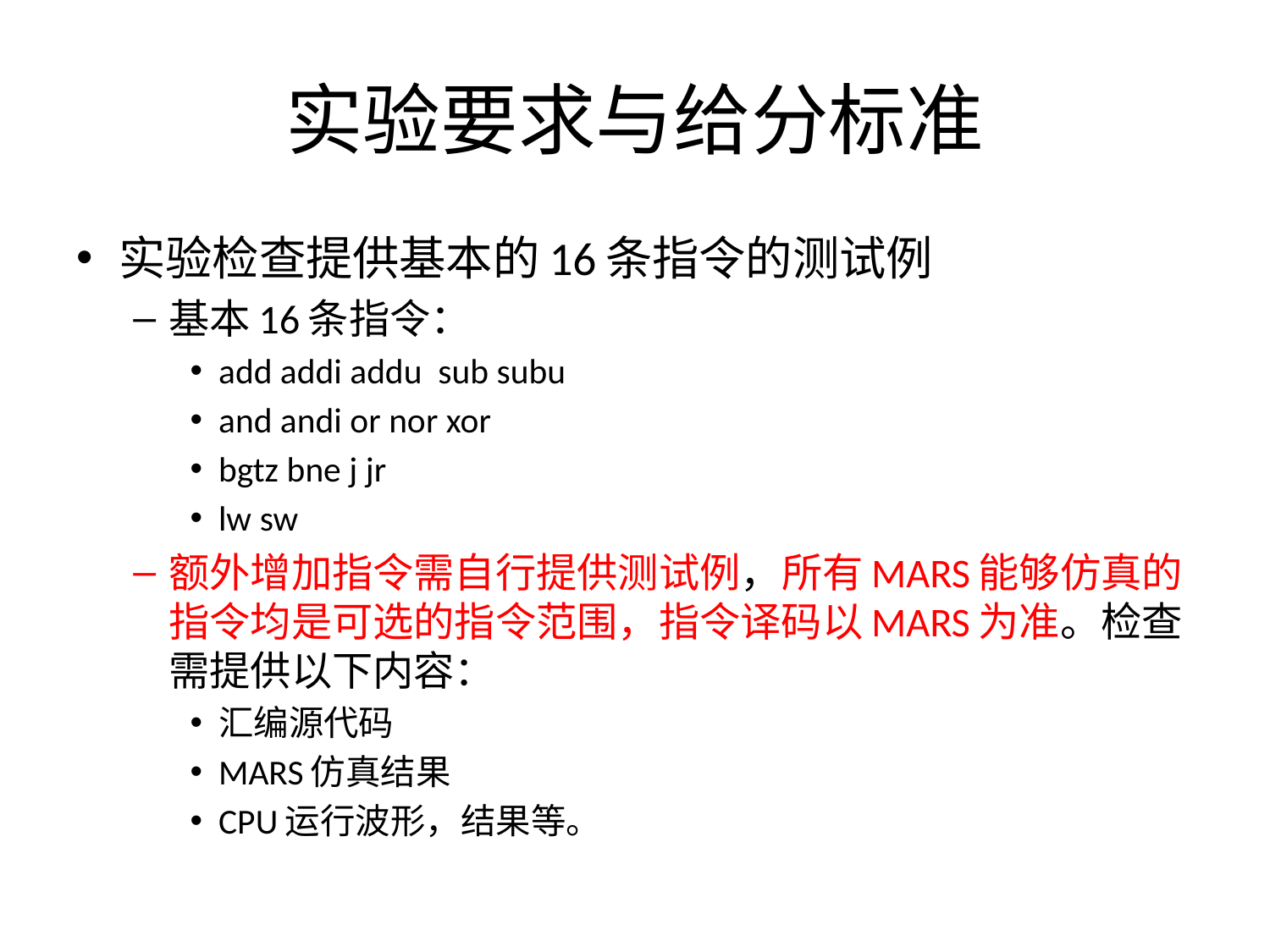

# 实验要求与给分标准
实验检查提供基本的16条指令的测试例
基本16条指令：
add addi addu  sub subu
and andi or nor xor
bgtz bne j jr
lw sw
额外增加指令需自行提供测试例，所有MARS能够仿真的指令均是可选的指令范围，指令译码以MARS为准。检查需提供以下内容：
汇编源代码
MARS仿真结果
CPU运行波形，结果等。